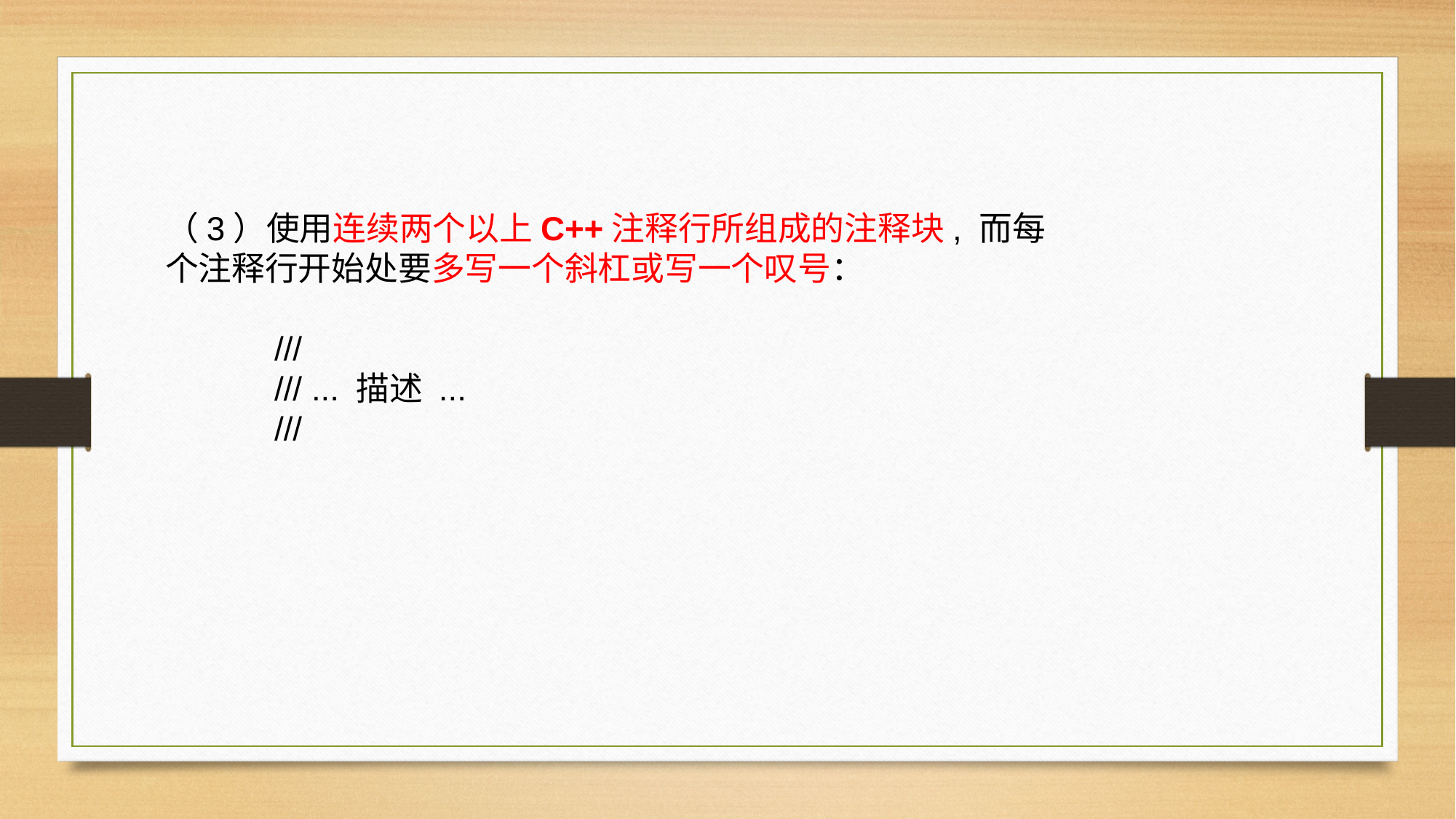

（3）使用连续两个以上C++注释行所组成的注释块, 而每个注释行开始处要多写一个斜杠或写一个叹号：

	///
	/// ... 描述 ...
	///